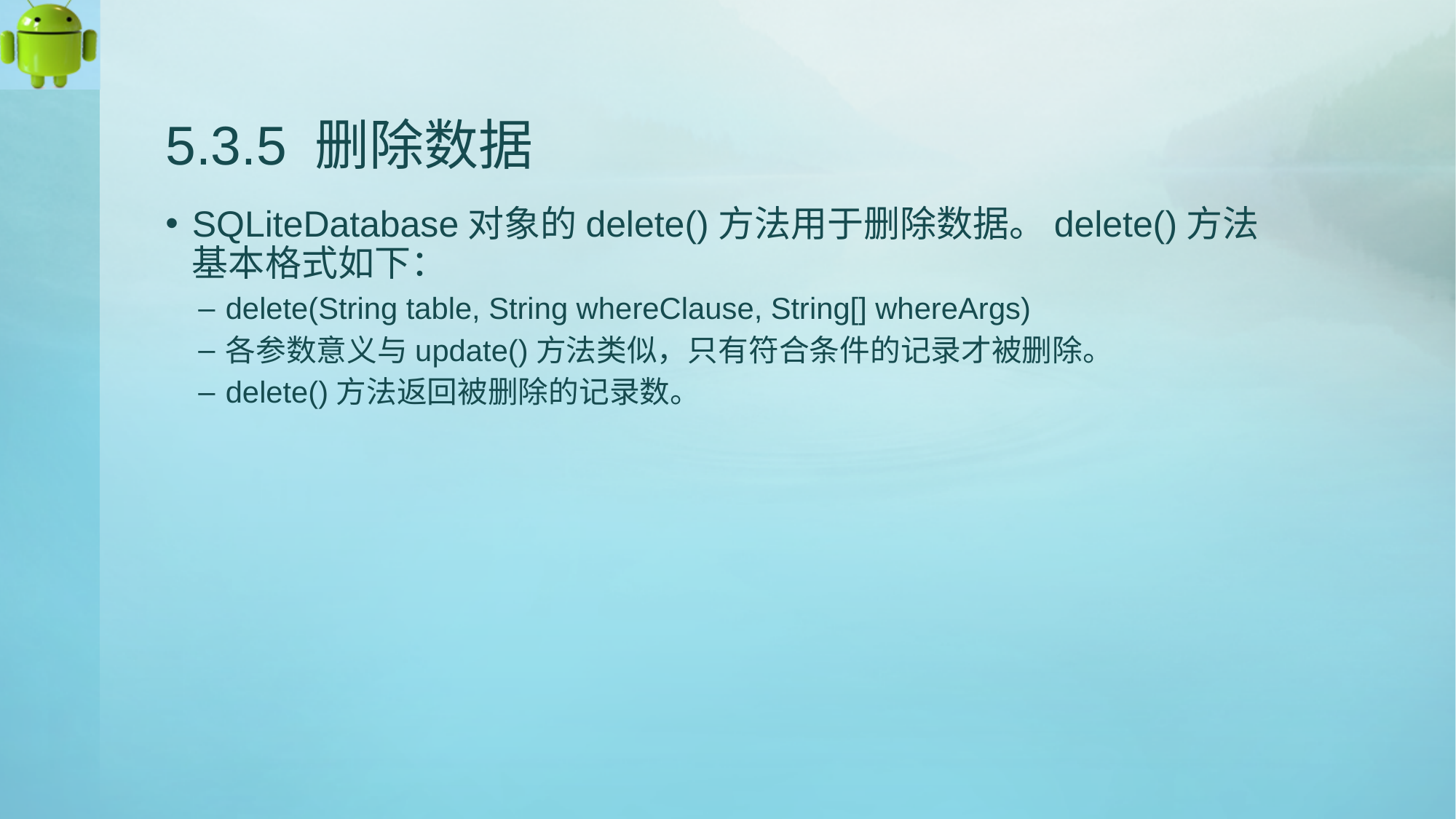

# 5.3.5 删除数据
SQLiteDatabase对象的delete()方法用于删除数据。delete()方法基本格式如下：
delete(String table, String whereClause, String[] whereArgs)
各参数意义与update()方法类似，只有符合条件的记录才被删除。
delete()方法返回被删除的记录数。